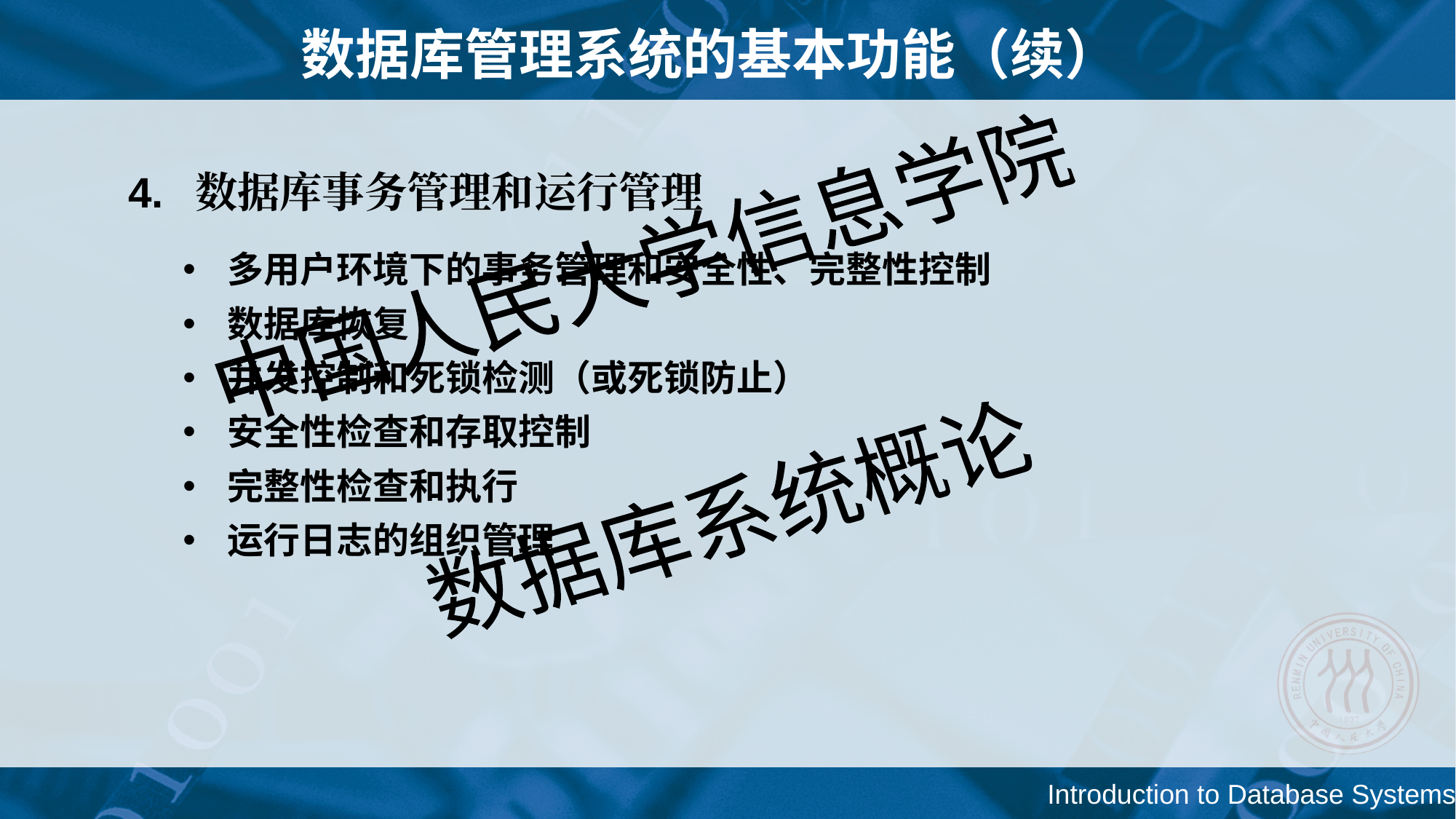

数据库管理系统的基本功能（续）
# 4.  数据库事务管理和运行管理
 多用户环境下的事务管理和安全性、完整性控制
 数据库恢复
 并发控制和死锁检测（或死锁防止）
 安全性检查和存取控制
 完整性检查和执行
 运行日志的组织管理